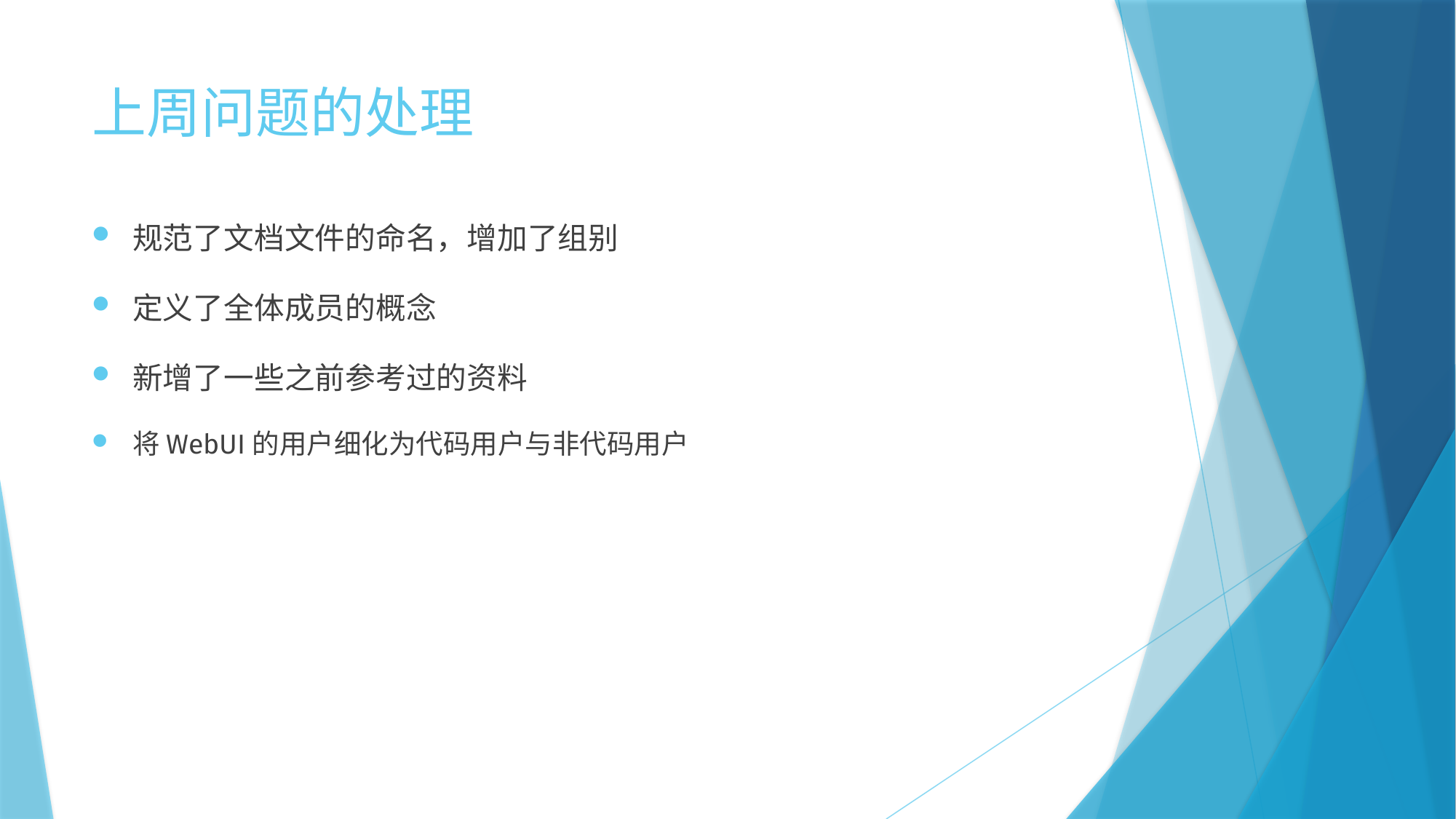

# 上周问题的处理
规范了文档文件的命名，增加了组别
定义了全体成员的概念
新增了一些之前参考过的资料
将WebUI的用户细化为代码用户与非代码用户